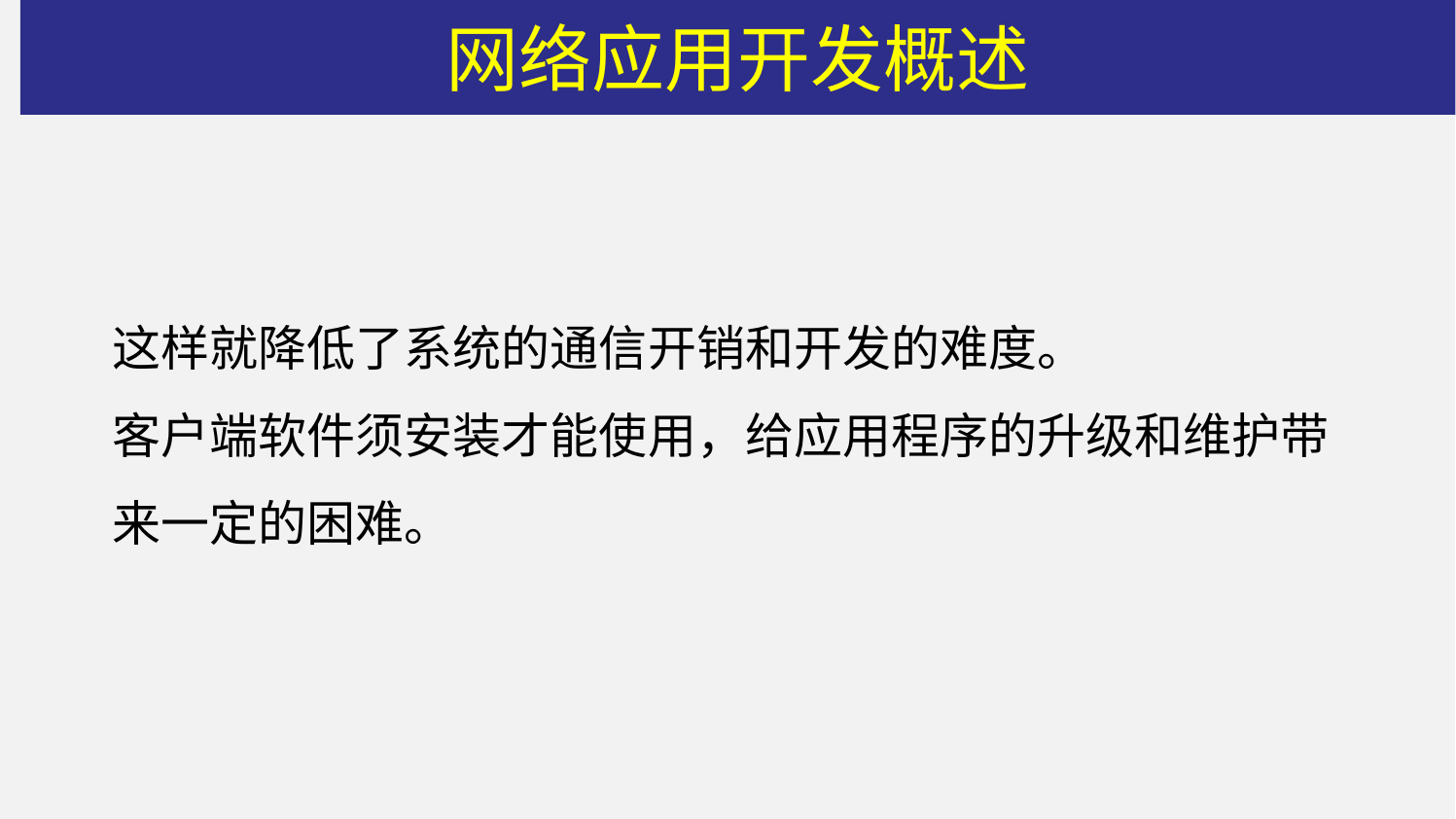

# 网络应用开发概述
这样就降低了系统的通信开销和开发的难度。
客户端软件须安装才能使用，给应用程序的升级和维护带来一定的困难。